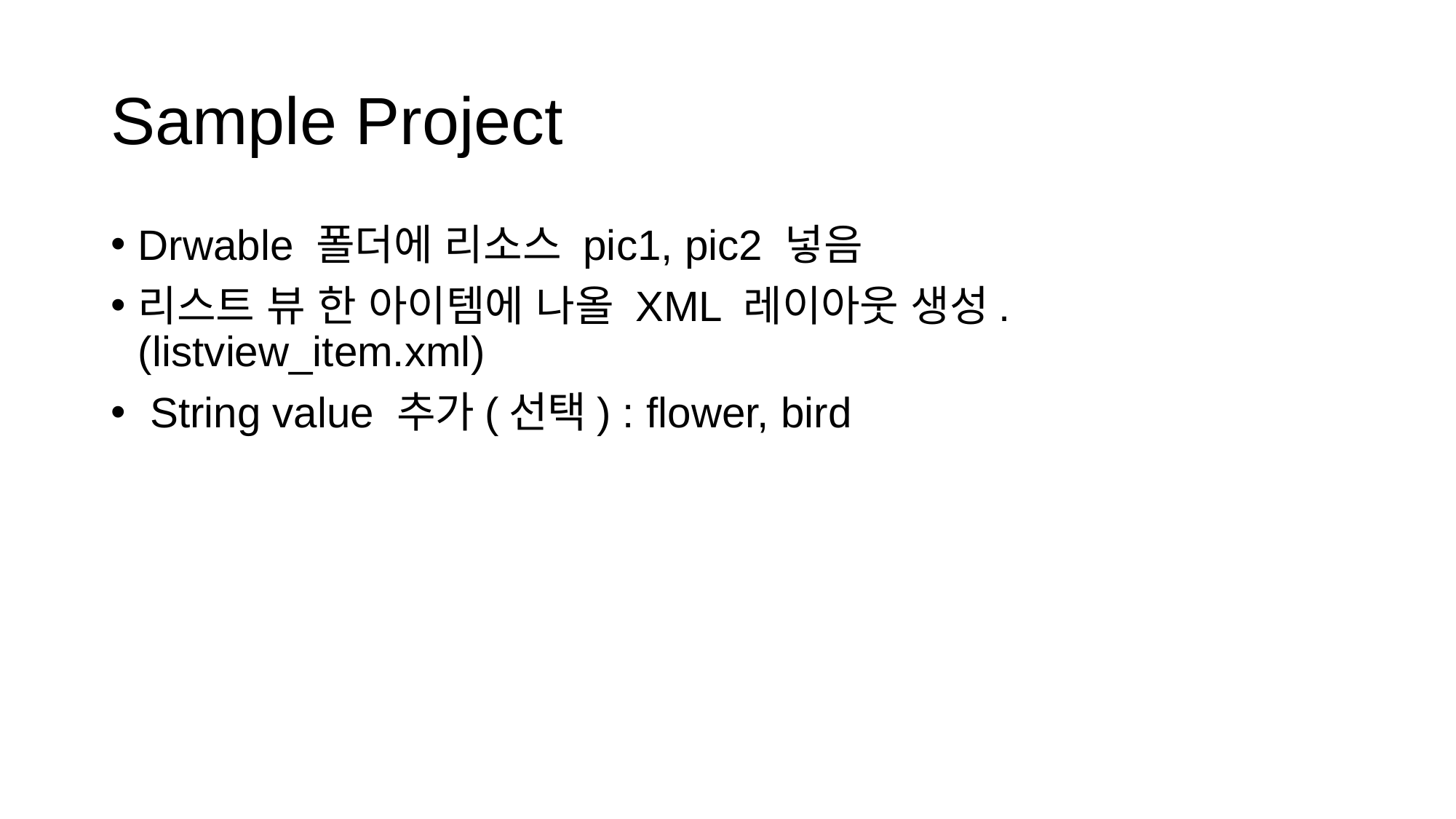

# Sample Project
Drwable 폴더에 리소스 pic1, pic2 넣음
리스트 뷰 한 아이템에 나올 XML 레이아웃 생성. (listview_item.xml)
 String value 추가(선택) : flower, bird